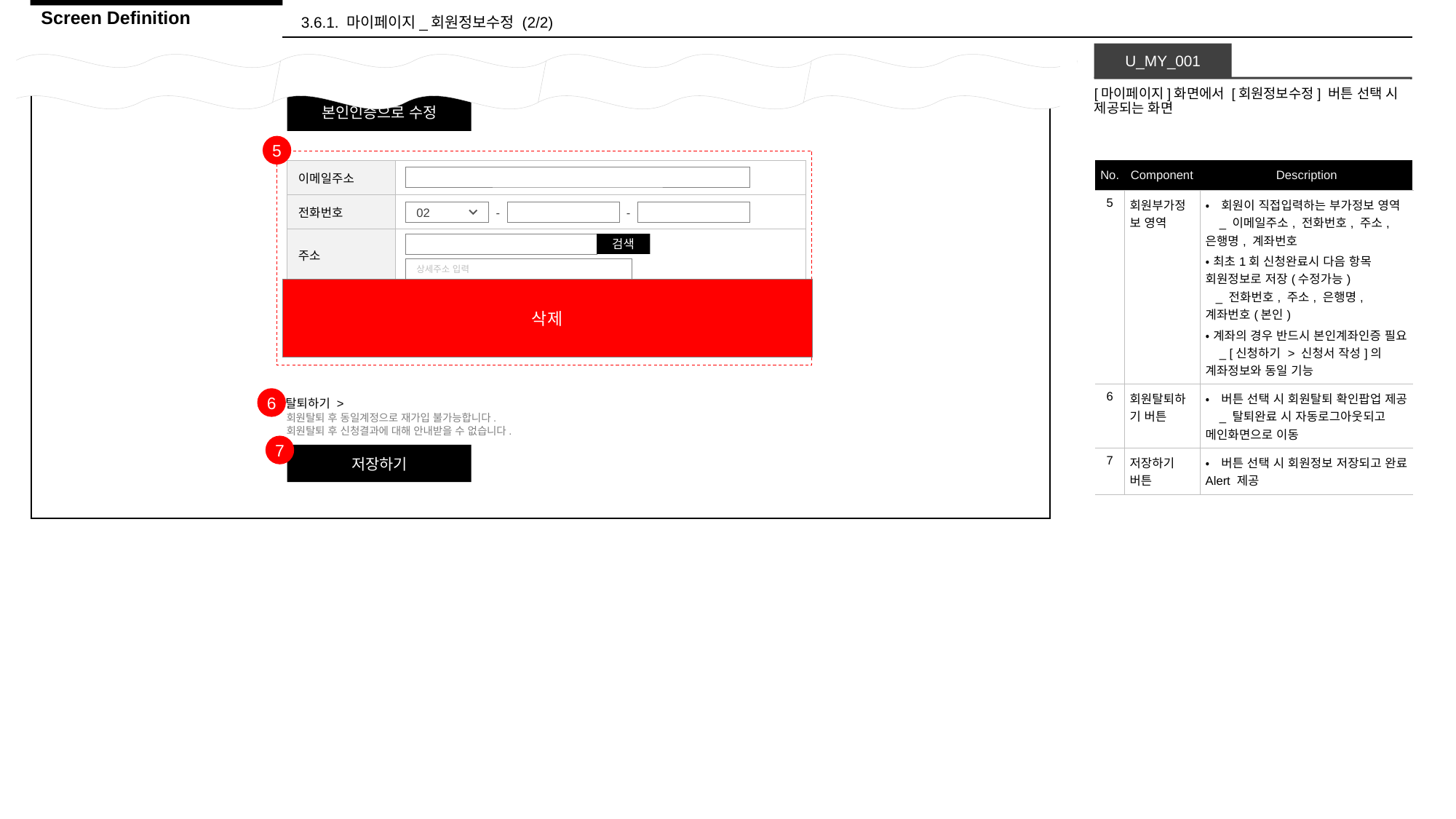

Screen Definition
3.6.1. 마이페이지_회원정보수정 (2/2)
U_MY_001

[마이페이지]화면에서 [회원정보수정] 버튼 선택 시 제공되는 화면
본인인증으로 수정
5

| 이메일주소 |  |
| --- | --- |
| 전화번호 |  |
| 주소 |  |
| 은행명 |  |
| 계좌번보(본인) |  |
| No. | Component | Description |
| --- | --- | --- |
| 5 | 회원부가정보 영역 | •회원이 직접입력하는 부가정보 영역 \_ 이메일주소, 전화번호, 주소, 은행명, 계좌번호 •최초1회 신청완료시 다음 항목 회원정보로 저장(수정가능) \_ 전화번호, 주소, 은행명, 계좌번호(본인) •계좌의 경우 반드시 본인계좌인증 필요 \_ [신청하기 > 신청서 작성]의 계좌정보와 동일 기능 |
| 6 | 회원탈퇴하기 버튼 | •버튼 선택 시 회원탈퇴 확인팝업 제공 \_ 탈퇴완료 시 자동로그아웃되고 메인화면으로 이동 |
| 7 | 저장하기 버튼 | •버튼 선택 시 회원정보 저장되고 완료Alert 제공 |

02

-
-

검색
상세주소 입력
삭제
선택하세요.

‘-’없이 입력하세요.
인증
6
탈퇴하기 >
회원탈퇴 후 동일계정으로 재가입 불가능합니다.
회원탈퇴 후 신청결과에 대해 안내받을 수 없습니다.
7
저장하기